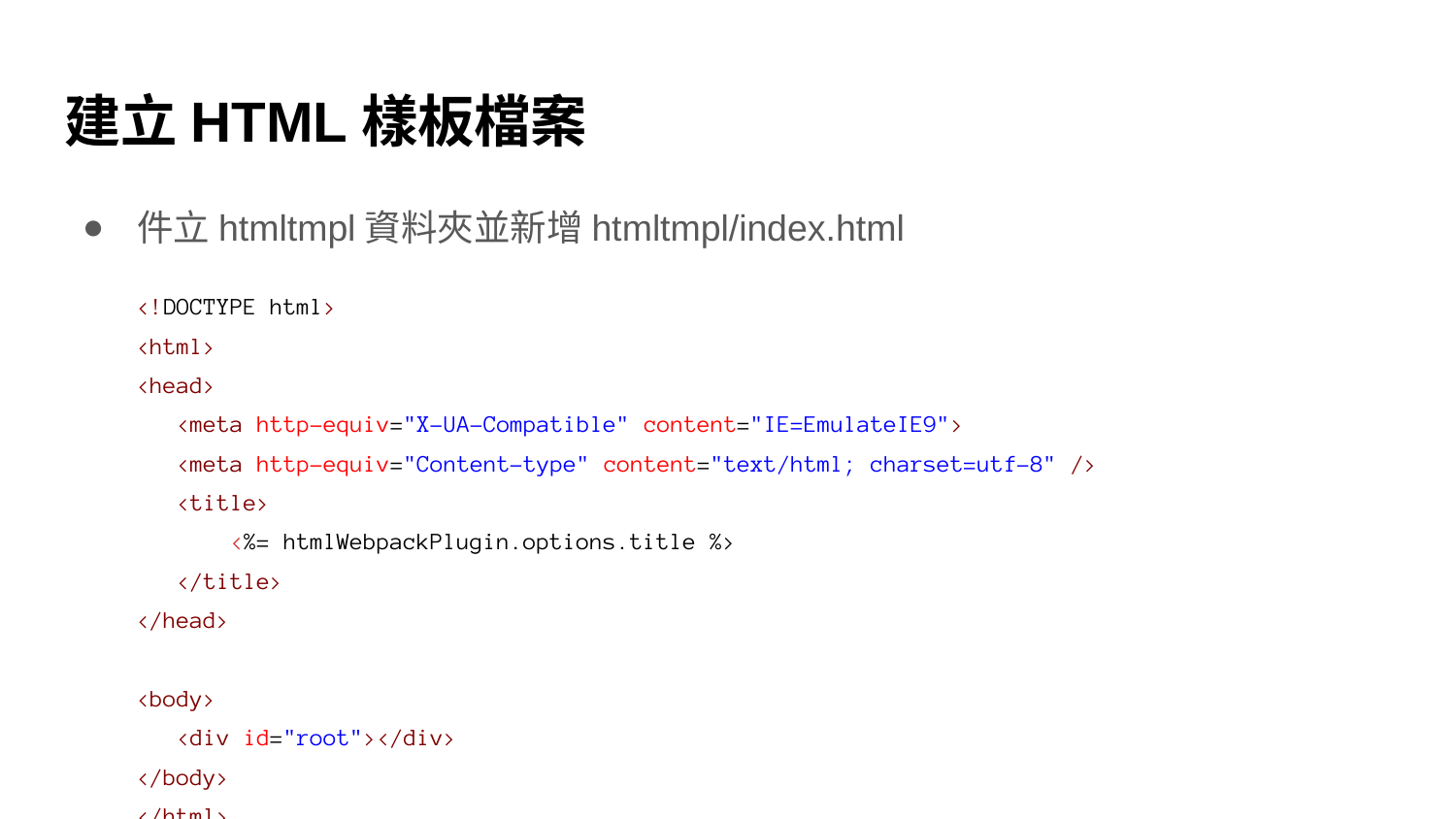

# 建立HTML樣板檔案
件立htmltmpl資料夾並新增htmltmpl/index.html
<!DOCTYPE html>
<html>
<head>
   <meta http-equiv="X-UA-Compatible" content="IE=EmulateIE9">
   <meta http-equiv="Content-type" content="text/html; charset=utf-8" />
   <title>
       <%= htmlWebpackPlugin.options.title %>
   </title>
</head>

<body>
   <div id="root"></div>
</body>
</html>